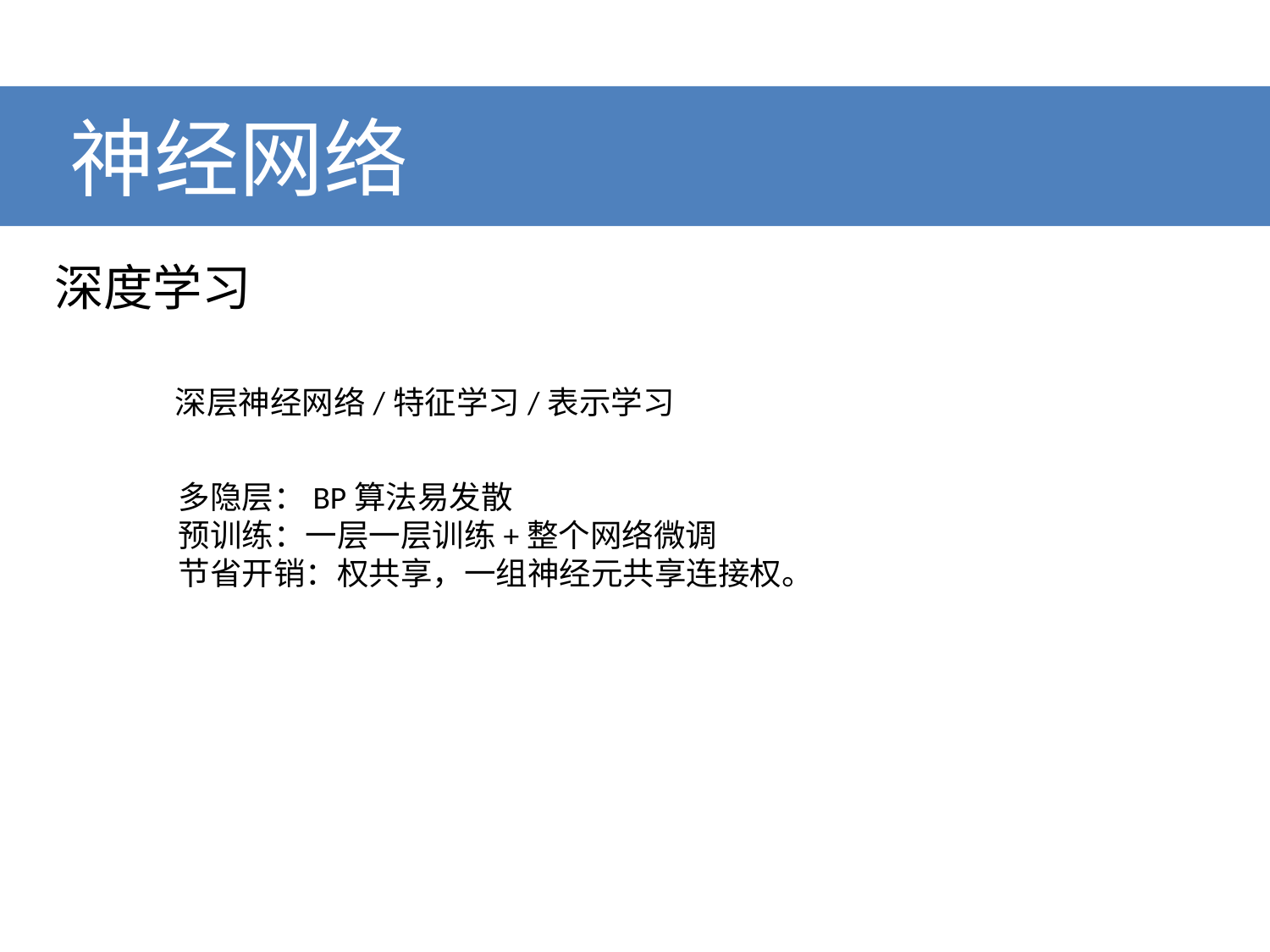

# 神经网络
深度学习
深层神经网络/特征学习/表示学习
多隐层：BP算法易发散
预训练：一层一层训练+整个网络微调
节省开销：权共享，一组神经元共享连接权。